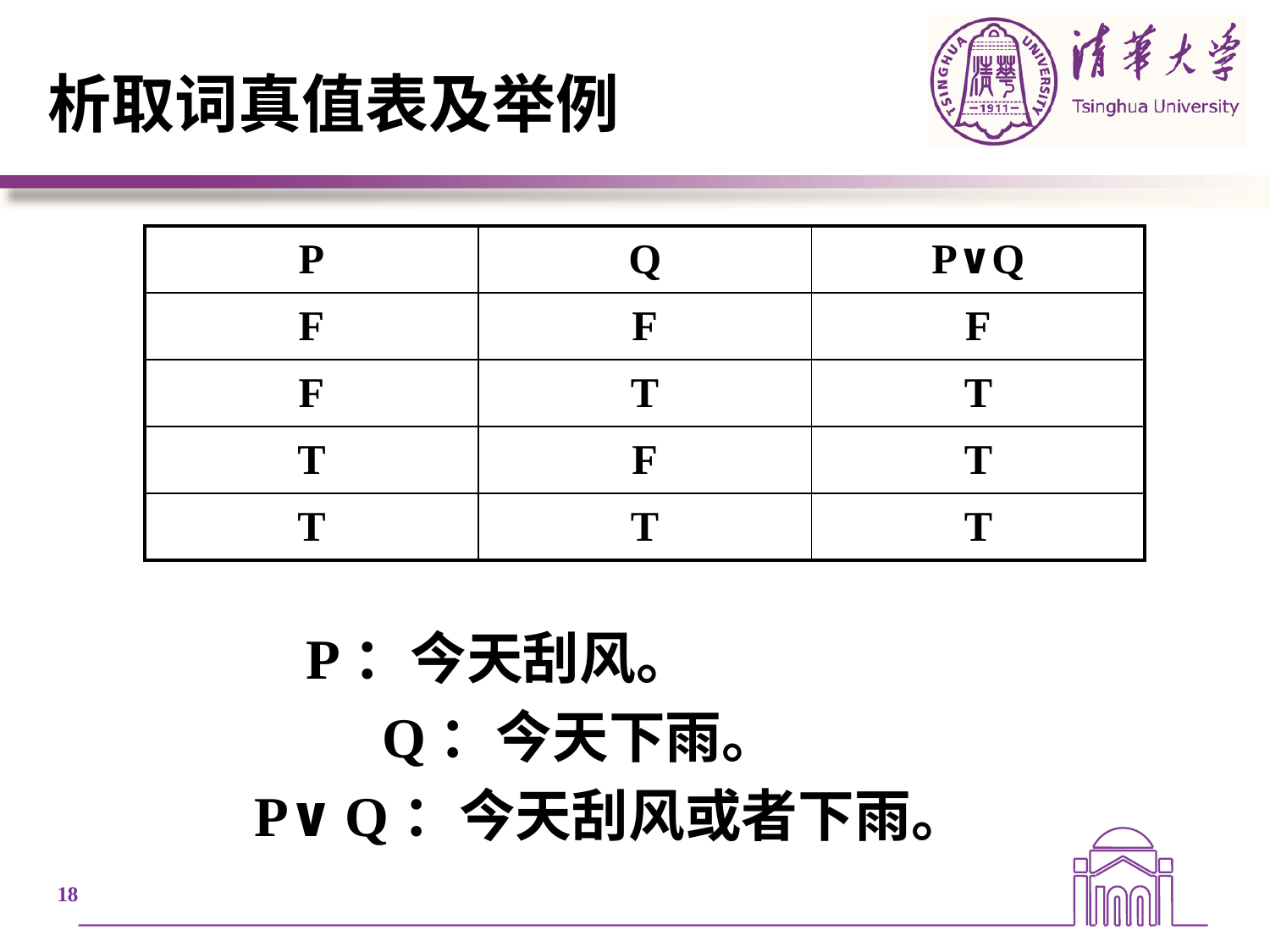

# 析取词真值表及举例
| P | Q | P∨Q |
| --- | --- | --- |
| F | F | F |
| F | T | T |
| T | F | T |
| T | T | T |
       P：今天刮风。
             Q：今天下雨。
    P∨Q：今天刮风或者下雨。